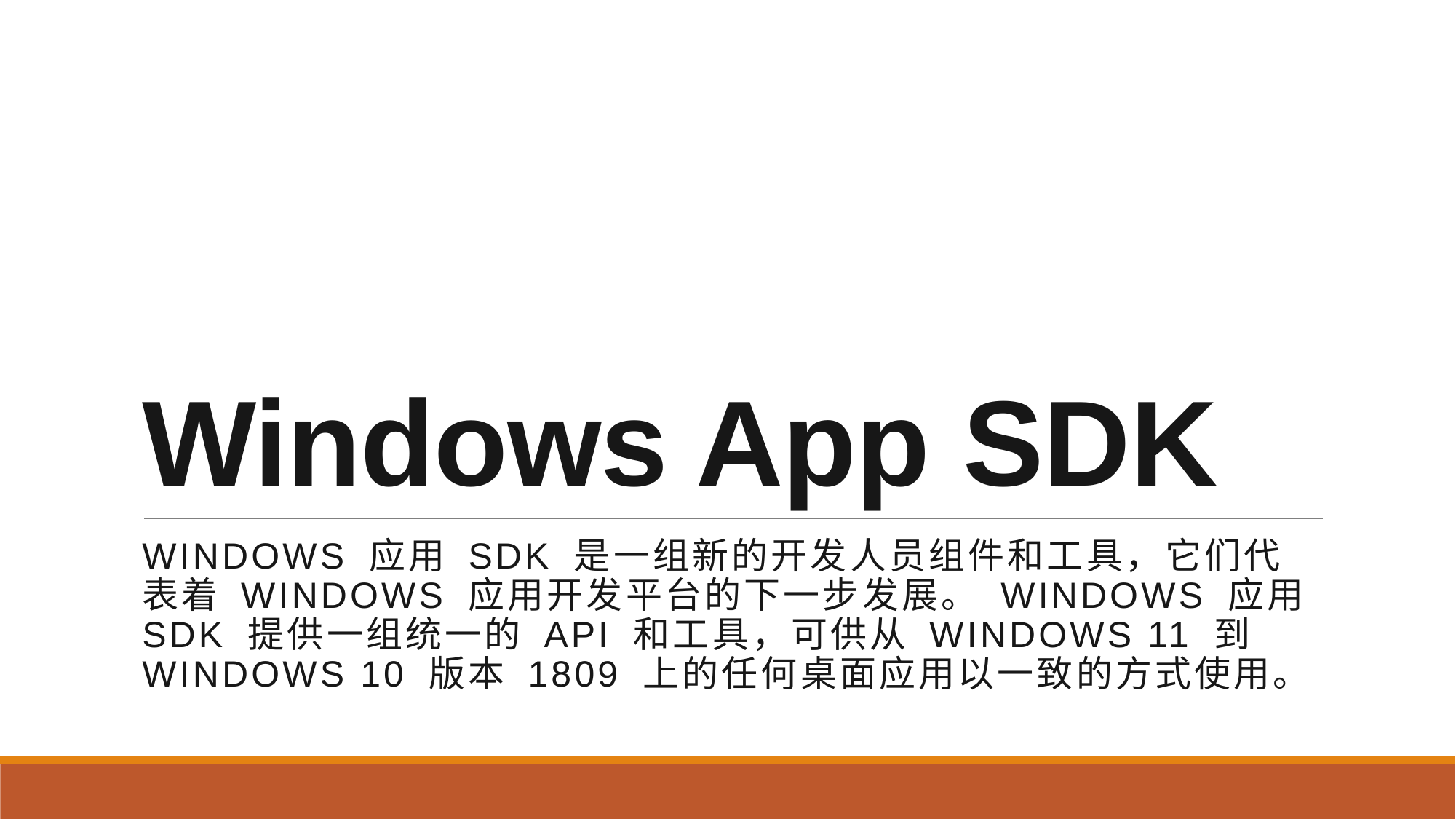

# Windows App SDK
Windows 应用 SDK 是一组新的开发人员组件和工具，它们代表着 Windows 应用开发平台的下一步发展。 Windows 应用 SDK 提供一组统一的 API 和工具，可供从 Windows 11 到 Windows 10 版本 1809 上的任何桌面应用以一致的方式使用。